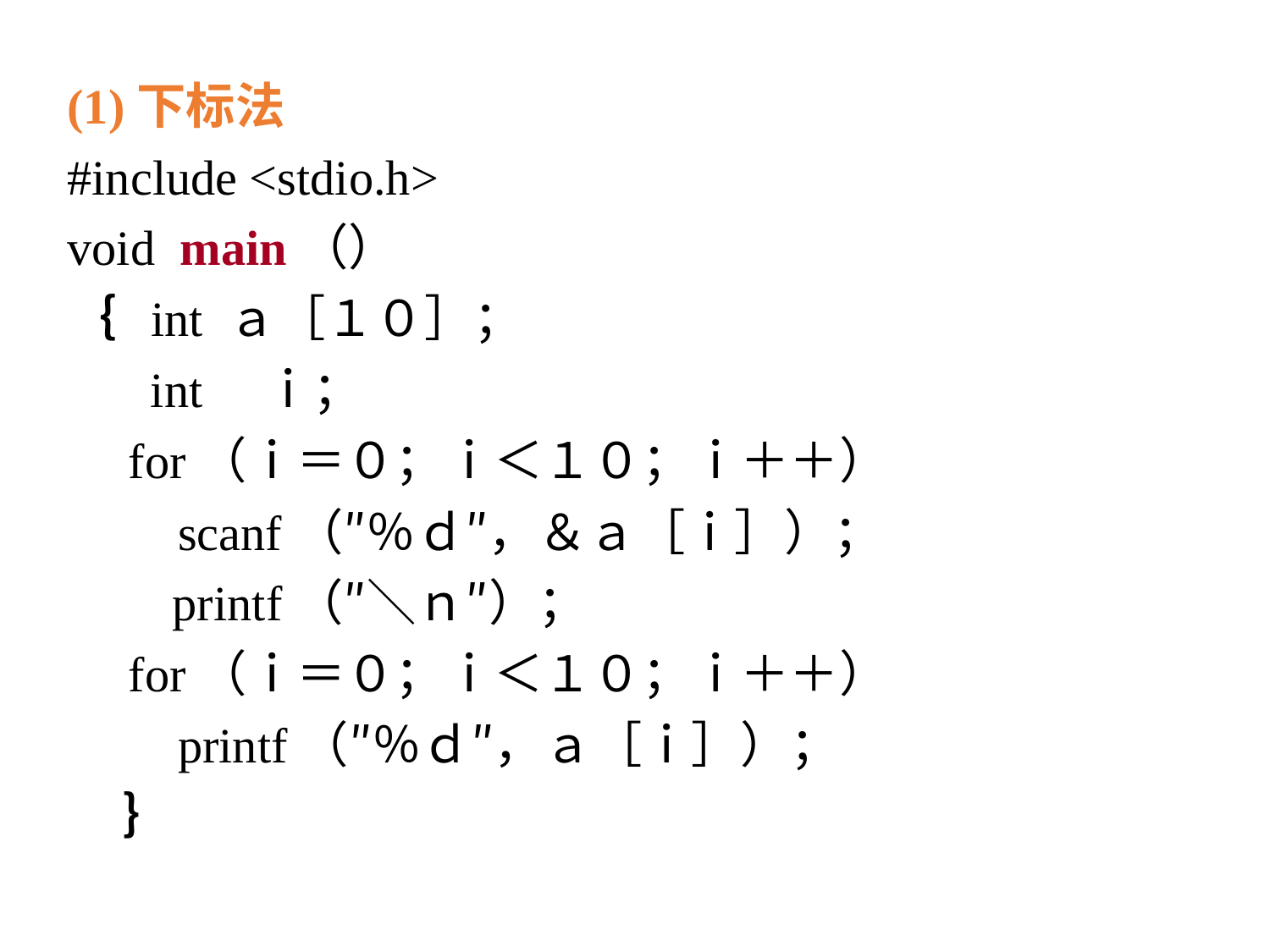

(1)下标法
#include <stdio.h>
void  main（）
｛  int ａ［１０］；
　  int　ｉ；
　for（ｉ＝０；ｉ＜１０；ｉ＋＋）
　　scanf（″％ｄ″，＆ａ［ｉ］）；
　    printf（″＼ｎ″）；
　for（ｉ＝０；ｉ＜１０；ｉ＋＋）
　　printf（″％ｄ″，ａ［ｉ］）；
    ｝